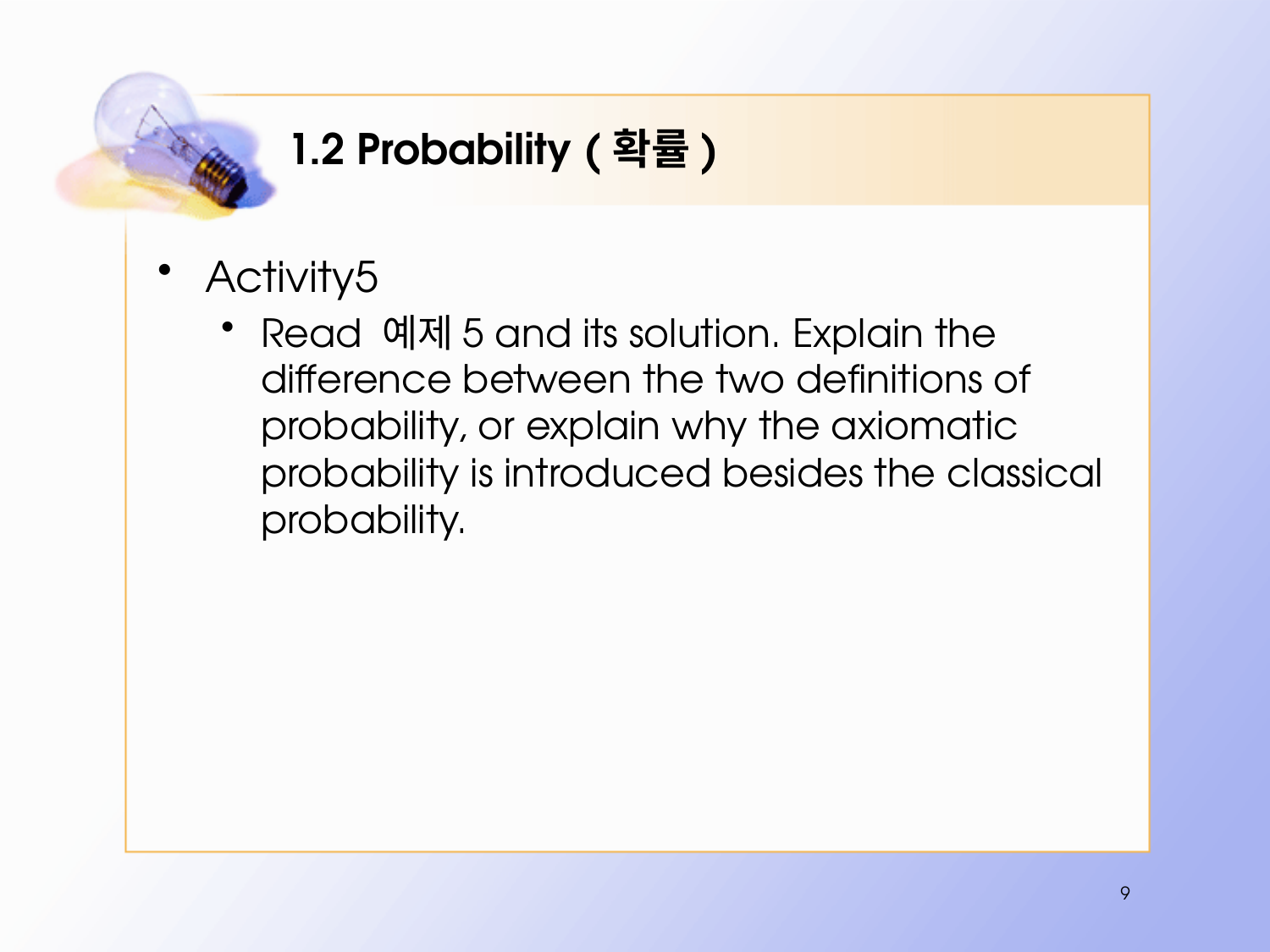

# 1.2 Probability (확률)
Activity5
Read 예제5 and its solution. Explain the difference between the two definitions of probability, or explain why the axiomatic probability is introduced besides the classical probability.
9